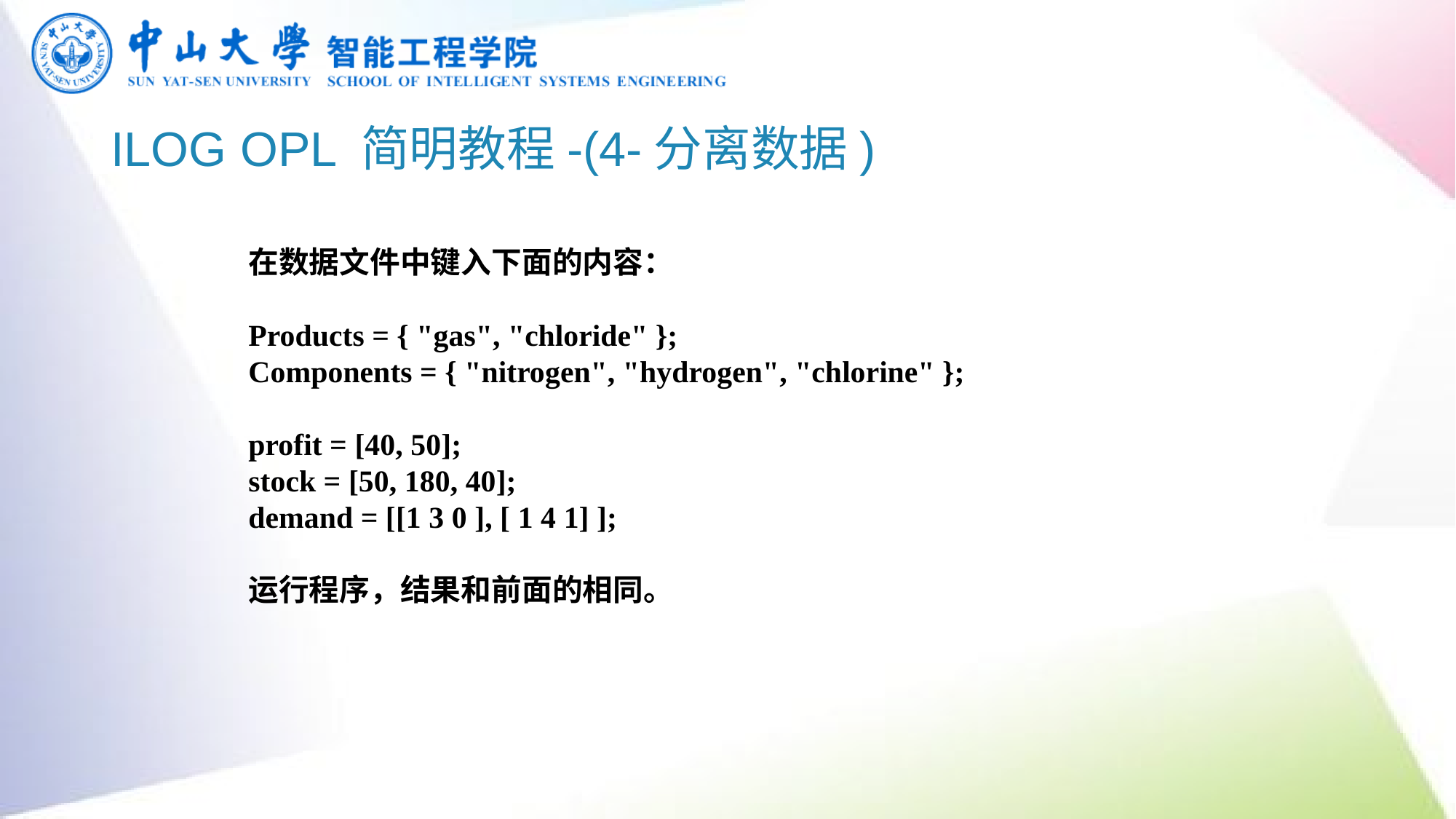

# ILOG OPL 简明教程-(4-分离数据)
在数据文件中键入下面的内容：

Products = { "gas", "chloride" };
Components = { "nitrogen", "hydrogen", "chlorine" };

profit = [40, 50];
stock = [50, 180, 40];
demand = [[1 3 0 ], [ 1 4 1] ];

运行程序，结果和前面的相同。